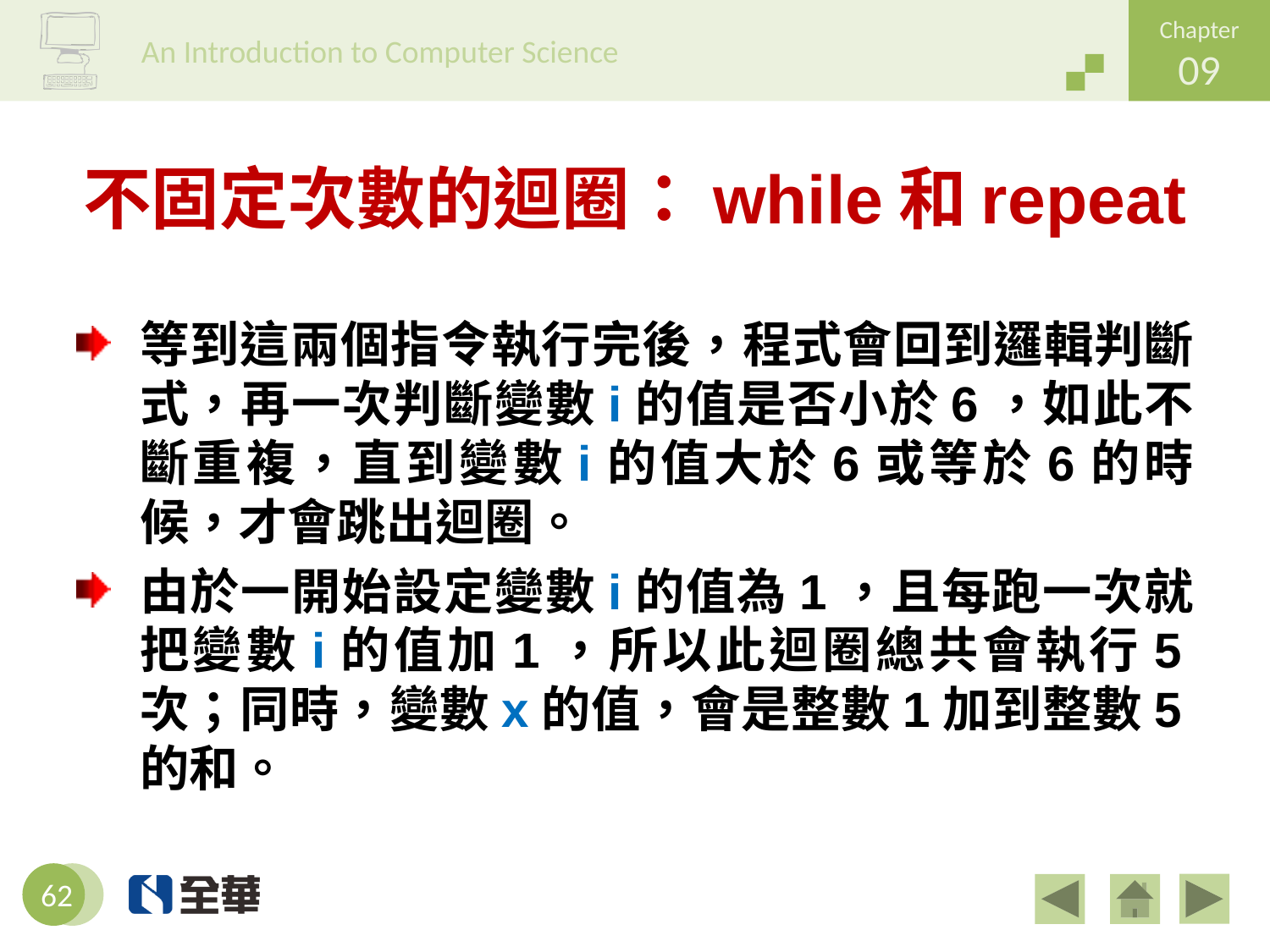

# 不固定次數的迴圈：while和repeat
等到這兩個指令執行完後，程式會回到邏輯判斷式，再一次判斷變數i的值是否小於6，如此不斷重複，直到變數i的值大於6或等於6的時候，才會跳出迴圈。
由於一開始設定變數i的值為1，且每跑一次就把變數i的值加1，所以此迴圈總共會執行5次；同時，變數x的值，會是整數1加到整數5的和。